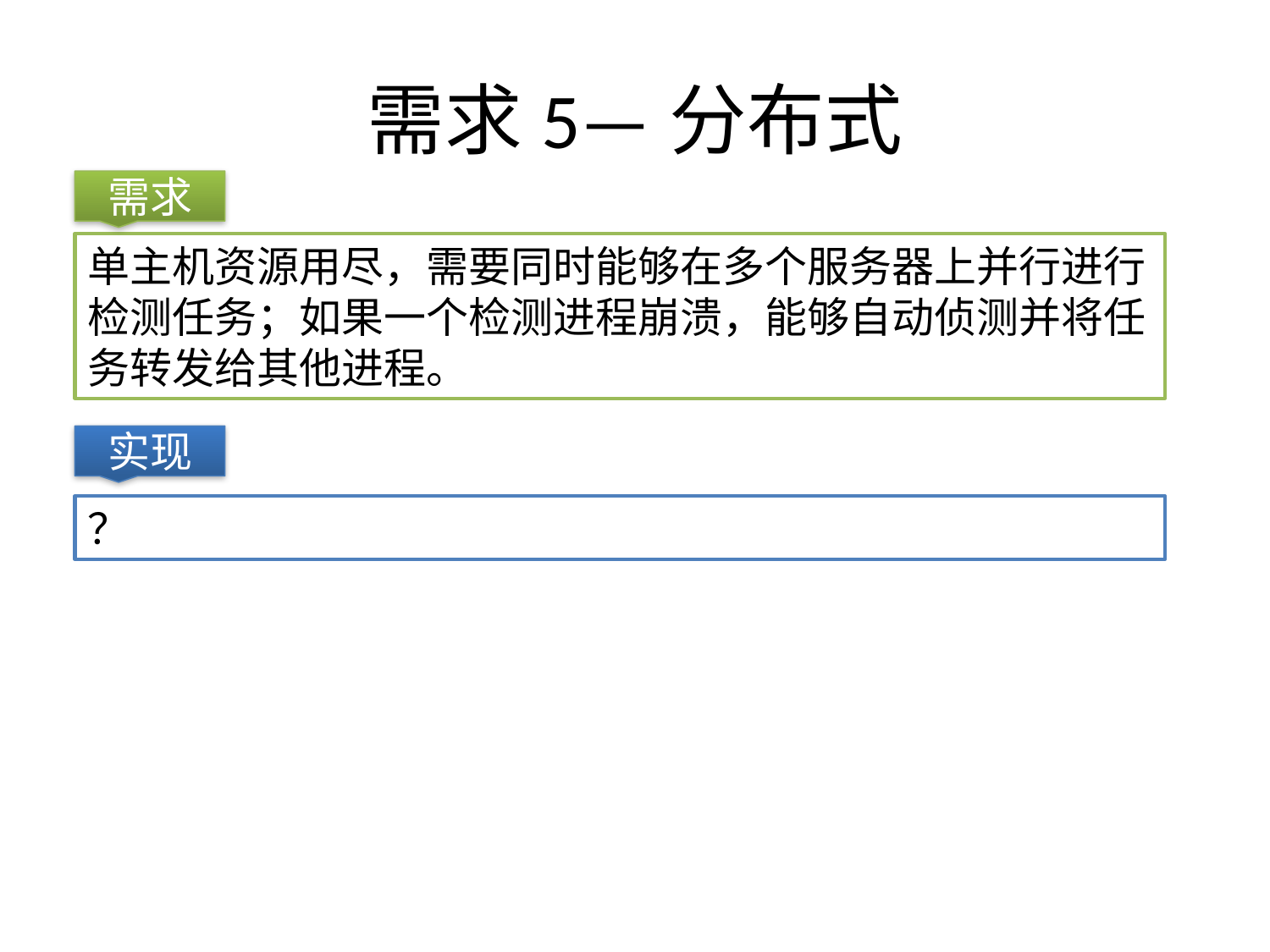

# 需求5—分布式
需求
单主机资源用尽，需要同时能够在多个服务器上并行进行检测任务；如果一个检测进程崩溃，能够自动侦测并将任务转发给其他进程。
实现
？